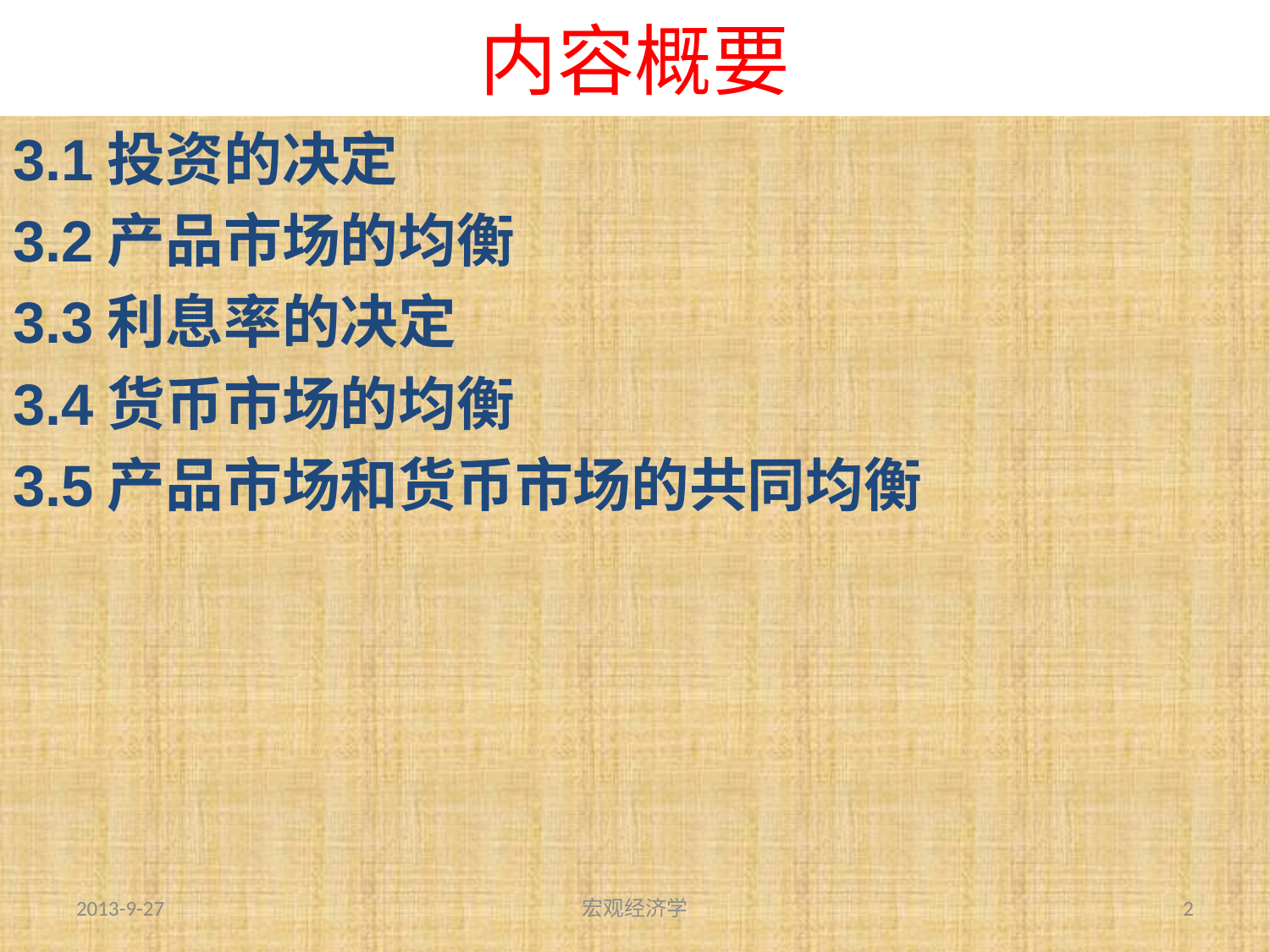

# 内容概要
3.1投资的决定
3.2产品市场的均衡
3.3利息率的决定
3.4货币市场的均衡
3.5产品市场和货币市场的共同均衡

2013-9-27
宏观经济学
2